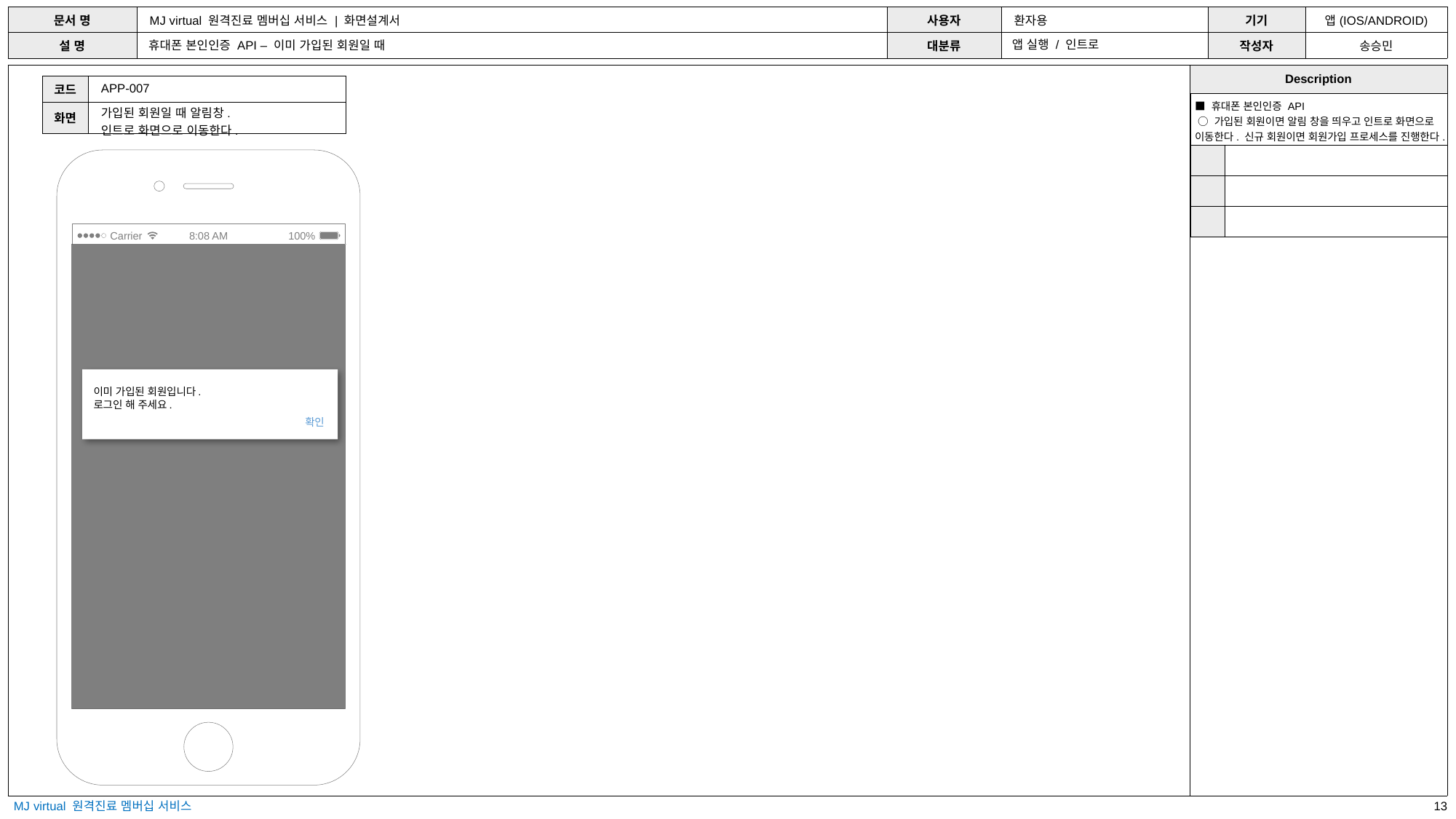

앱 실행 / 인트로
휴대폰 본인인증 API – 이미 가입된 회원일 때
| 코드 | APP-007 |
| --- | --- |
| 화면 | 가입된 회원일 때 알림창. 인트로 화면으로 이동한다. |
| ■ 휴대폰 본인인증 API ○ 가입된 회원이면 알림 창을 띄우고 인트로 화면으로 이동한다. 신규 회원이면 회원가입 프로세스를 진행한다. |  |
| --- | --- |
|  |  |
|  |  |
|  |  |

8:08 AM
Carrier
100%

이미 가입된 회원입니다.
로그인 해 주세요.
확인